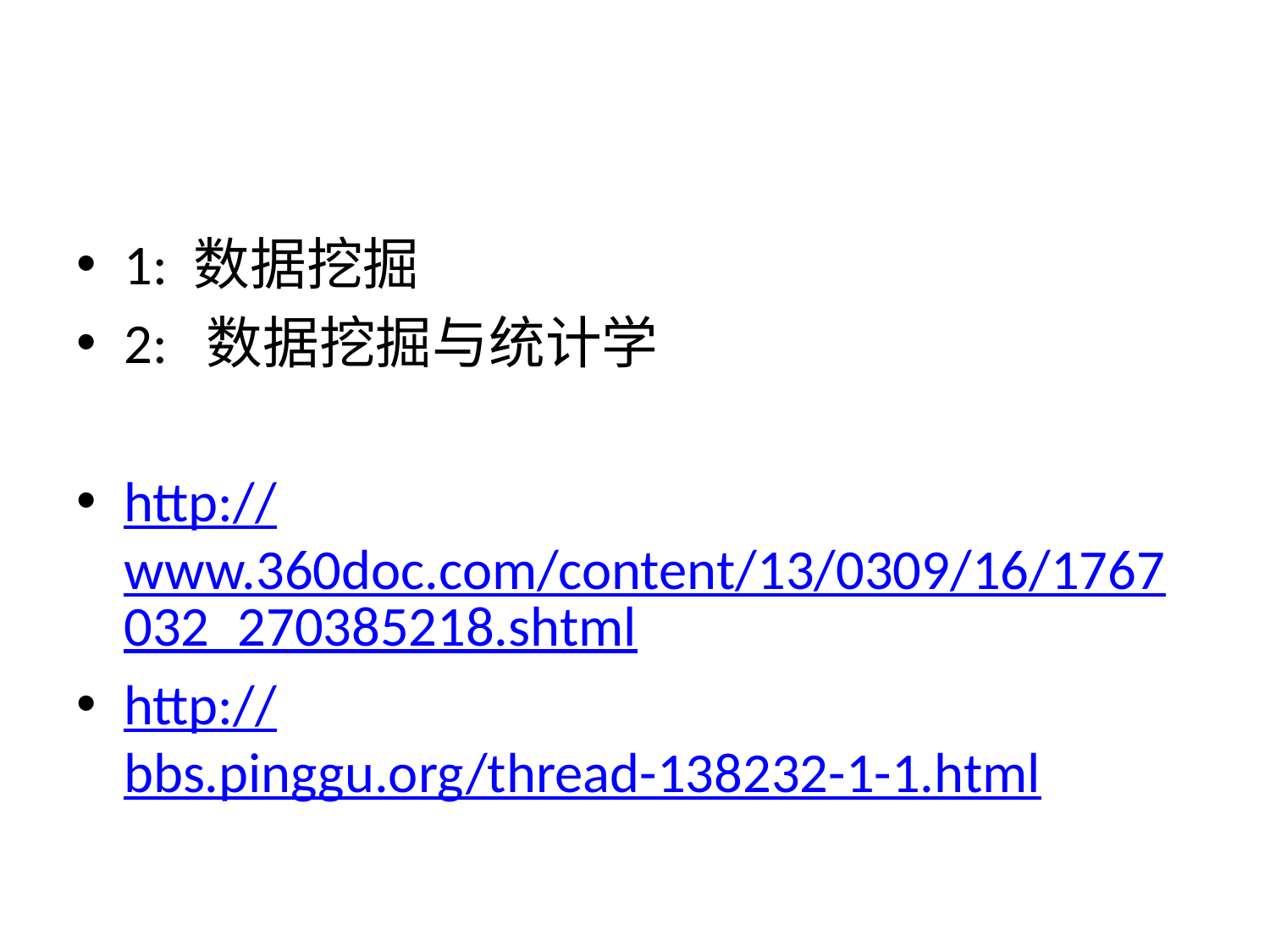

#
1: 数据挖掘
2:  数据挖掘与统计学

http://www.360doc.com/content/13/0309/16/1767032_270385218.shtml
http://bbs.pinggu.org/thread-138232-1-1.html